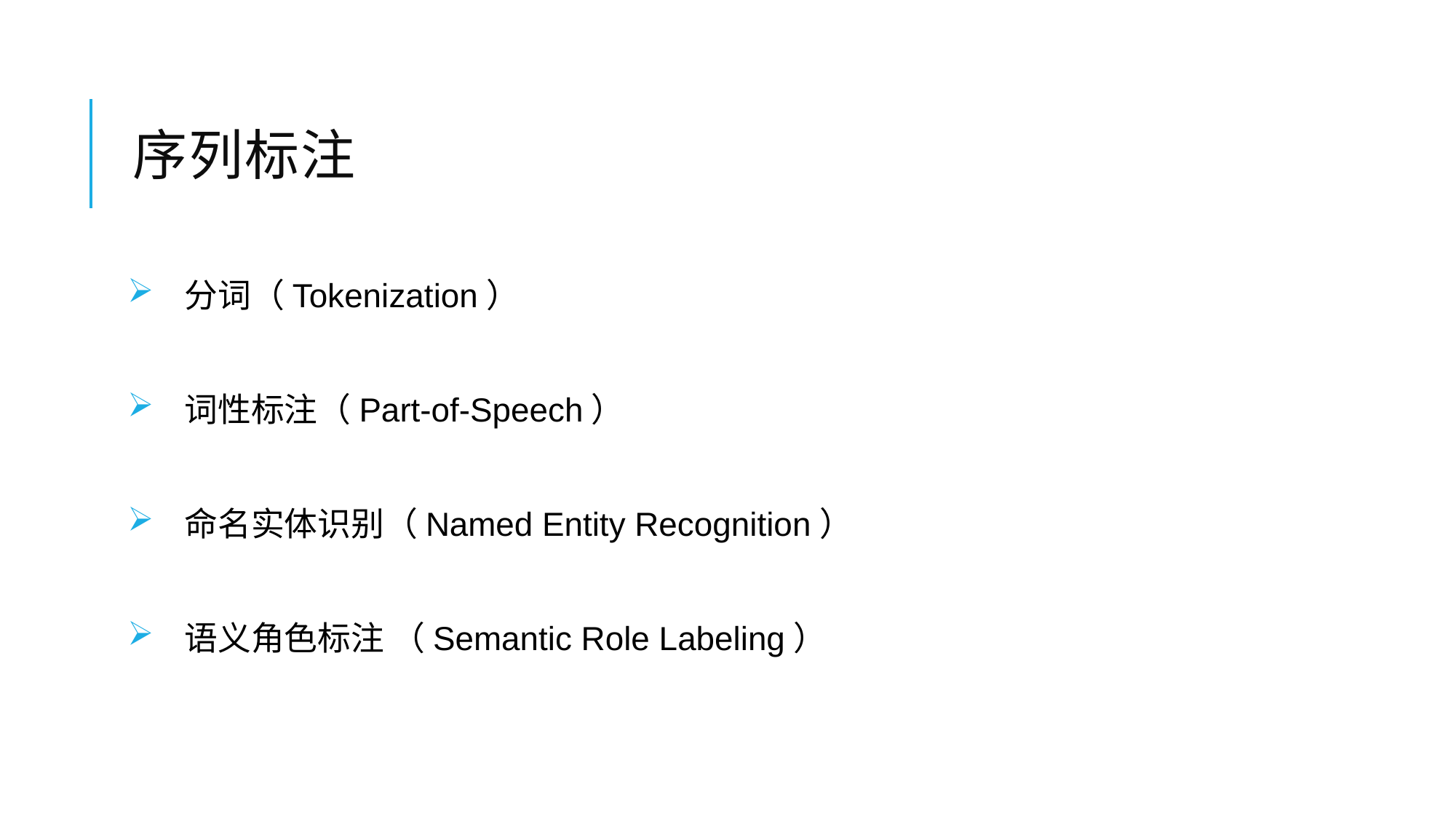

# 序列标注
   分词（Tokenization）

   词性标注（Part-of-Speech）

   命名实体识别（Named Entity Recognition）

   语义角色标注 （Semantic Role Labeling）